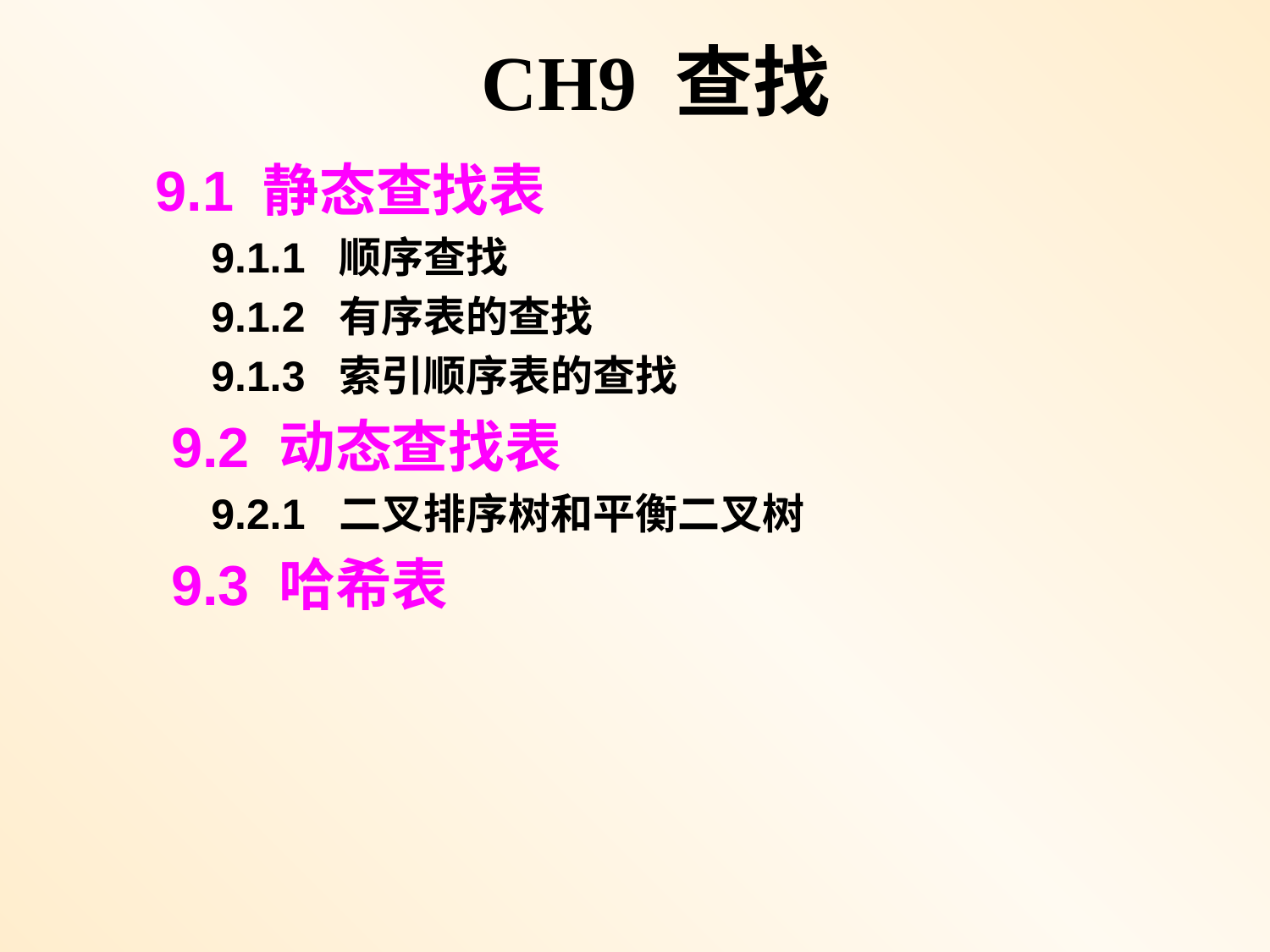

# CH9 查找
	9.1 静态查找表
	9.1.1  顺序查找
	9.1.2  有序表的查找
	9.1.3  索引顺序表的查找
9.2 动态查找表
	9.2.1  二叉排序树和平衡二叉树
9.3 哈希表